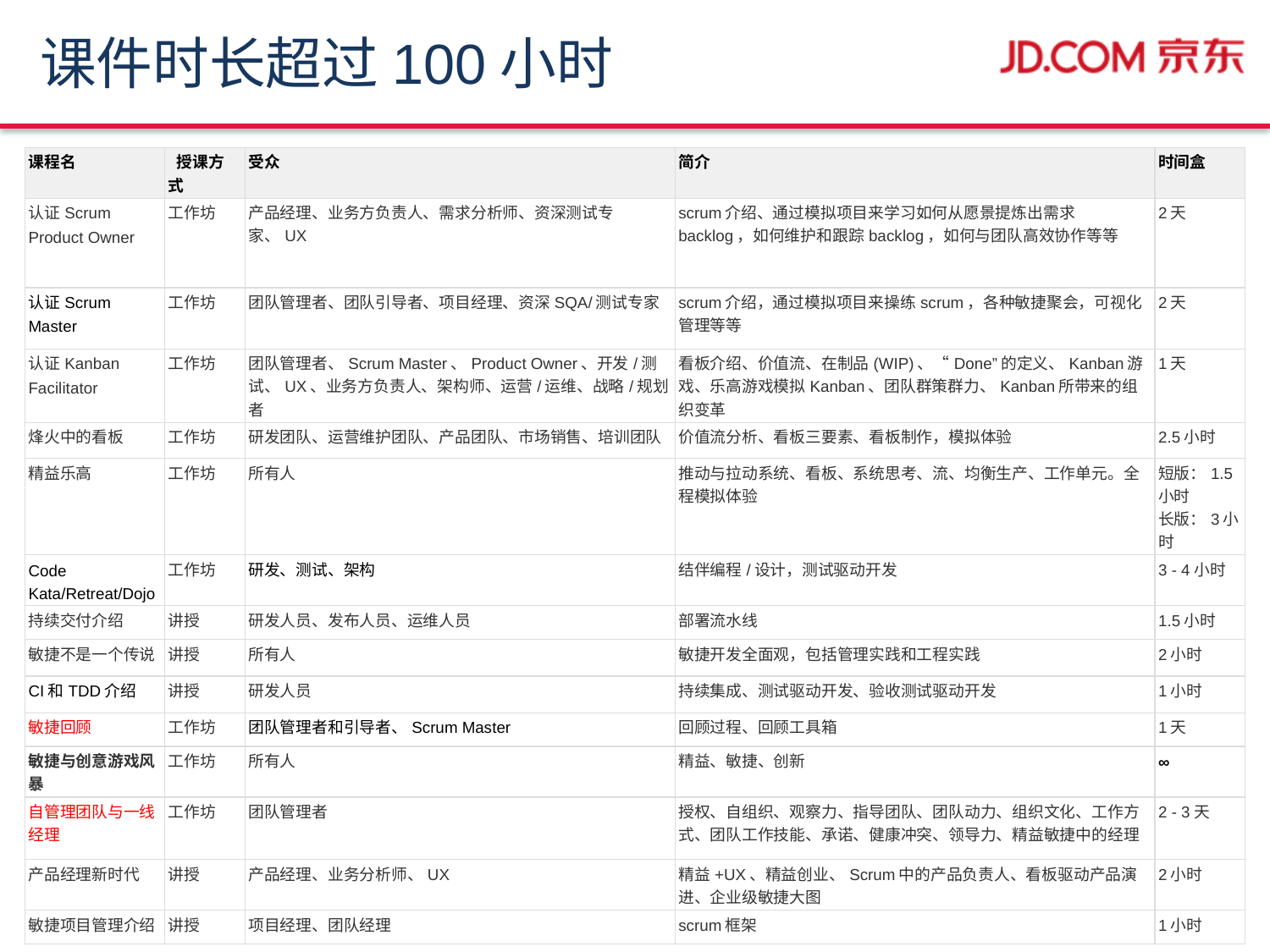

# 课件时长超过100小时
| 课程名 | 授课方式 | 受众 | 简介 | 时间盒 |
| --- | --- | --- | --- | --- |
| 认证Scrum Product Owner | 工作坊 | 产品经理、业务方负责人、需求分析师、资深测试专家、UX | scrum介绍、通过模拟项目来学习如何从愿景提炼出需求backlog，如何维护和跟踪backlog，如何与团队高效协作等等 | 2天 |
| 认证Scrum Master | 工作坊 | 团队管理者、团队引导者、项目经理、资深SQA/测试专家 | scrum介绍，通过模拟项目来操练scrum，各种敏捷聚会，可视化管理等等 | 2天 |
| 认证Kanban Facilitator | 工作坊 | 团队管理者、Scrum Master、Product Owner、开发/测试、UX、业务方负责人、架构师、运营/运维、战略/规划者 | 看板介绍、价值流、在制品(WIP)、“Done”的定义、Kanban游戏、乐高游戏模拟Kanban、团队群策群力、Kanban所带来的组织变革 | 1天 |
| 烽火中的看板 | 工作坊 | 研发团队、运营维护团队、产品团队、市场销售、培训团队 | 价值流分析、看板三要素、看板制作，模拟体验 | 2.5小时 |
| 精益乐高 | 工作坊 | 所有人 | 推动与拉动系统、看板、系统思考、流、均衡生产、工作单元。全程模拟体验 | 短版：1.5小时 长版：3小时 |
| Code Kata/Retreat/Dojo | 工作坊 | 研发、测试、架构 | 结伴编程/设计，测试驱动开发 | 3 - 4小时 |
| 持续交付介绍 | 讲授 | 研发人员、发布人员、运维人员 | 部署流水线 | 1.5小时 |
| 敏捷不是一个传说 | 讲授 | 所有人 | 敏捷开发全面观，包括管理实践和工程实践 | 2小时 |
| CI和TDD介绍 | 讲授 | 研发人员 | 持续集成、测试驱动开发、验收测试驱动开发 | 1小时 |
| 敏捷回顾 | 工作坊 | 团队管理者和引导者、Scrum Master | 回顾过程、回顾工具箱 | 1天 |
| 敏捷与创意游戏风暴 | 工作坊 | 所有人 | 精益、敏捷、创新 | ∞ |
| 自管理团队与一线经理 | 工作坊 | 团队管理者 | 授权、自组织、观察力、指导团队、团队动力、组织文化、工作方式、团队工作技能、承诺、健康冲突、领导力、精益敏捷中的经理 | 2 - 3天 |
| 产品经理新时代 | 讲授 | 产品经理、业务分析师、UX | 精益+UX、精益创业、Scrum中的产品负责人、看板驱动产品演进、企业级敏捷大图 | 2小时 |
| 敏捷项目管理介绍 | 讲授 | 项目经理、团队经理 | scrum框架 | 1小时 |